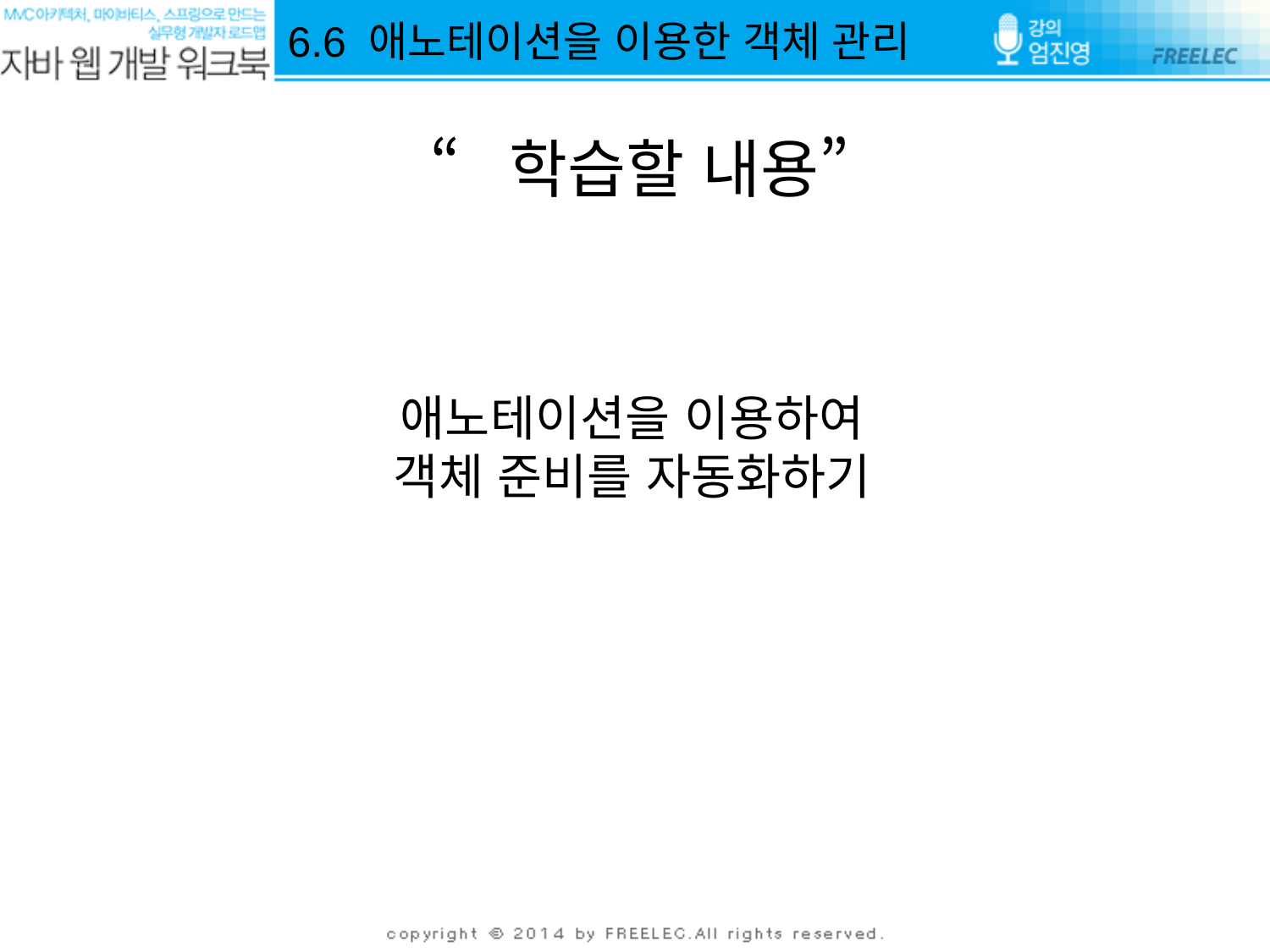

6.6 애노테이션을 이용한 객체 관리
“학습할 내용”
# 애노테이션을 이용하여 객체 준비를 자동화하기